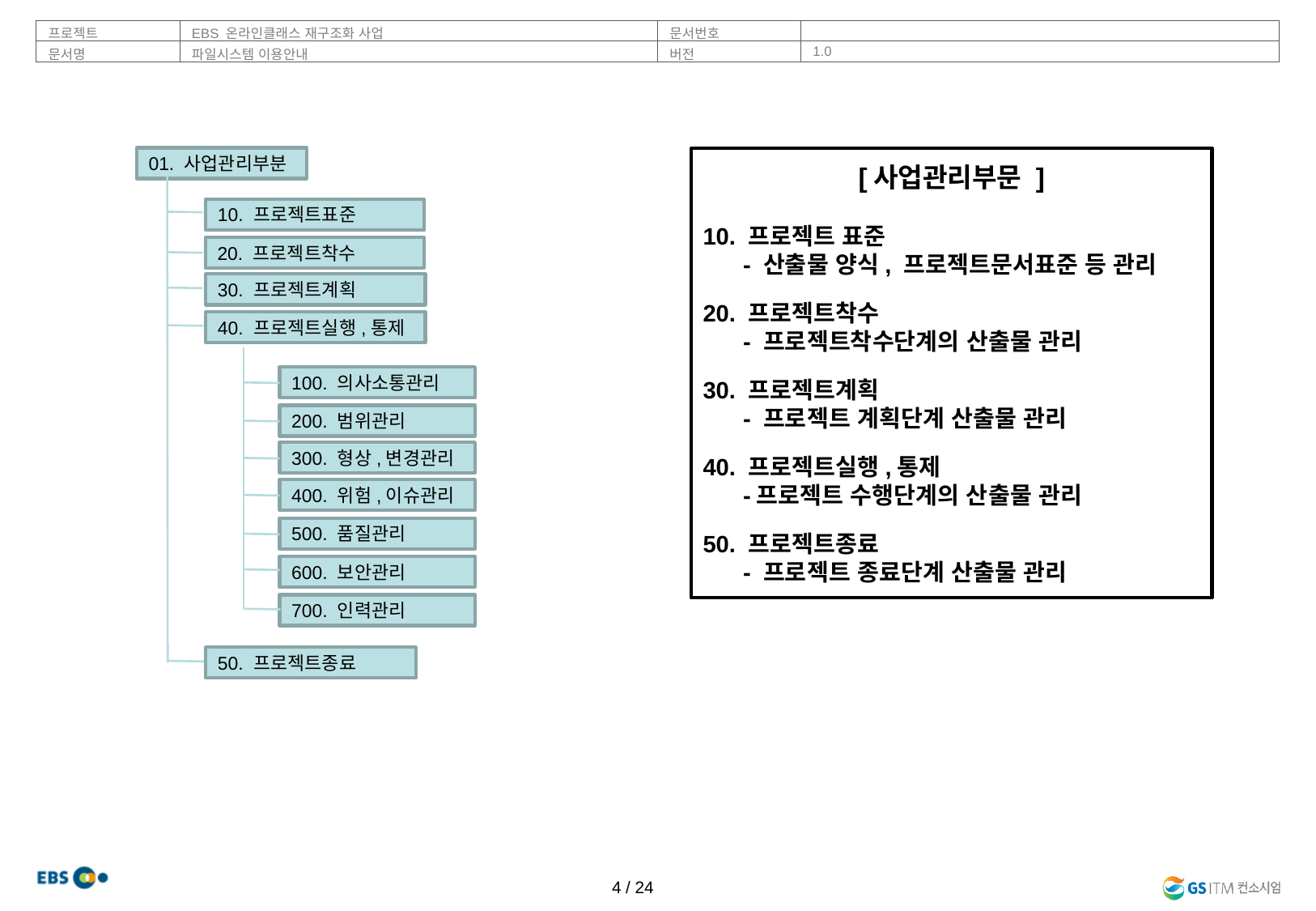

01. 사업관리부분
[사업관리부문 ]

10. 프로젝트 표준
      - 산출물 양식, 프로젝트문서표준 등 관리

20. 프로젝트착수
      - 프로젝트착수단계의 산출물 관리

30. 프로젝트계획
      - 프로젝트 계획단계 산출물 관리

40. 프로젝트실행,통제
      -프로젝트 수행단계의 산출물 관리

50. 프로젝트종료
      - 프로젝트 종료단계 산출물 관리
10. 프로젝트표준
20. 프로젝트착수
30. 프로젝트계획
40. 프로젝트실행,통제
100. 의사소통관리
200. 범위관리
300. 형상,변경관리
400. 위험,이슈관리
500. 품질관리
600. 보안관리
700. 인력관리
50. 프로젝트종료